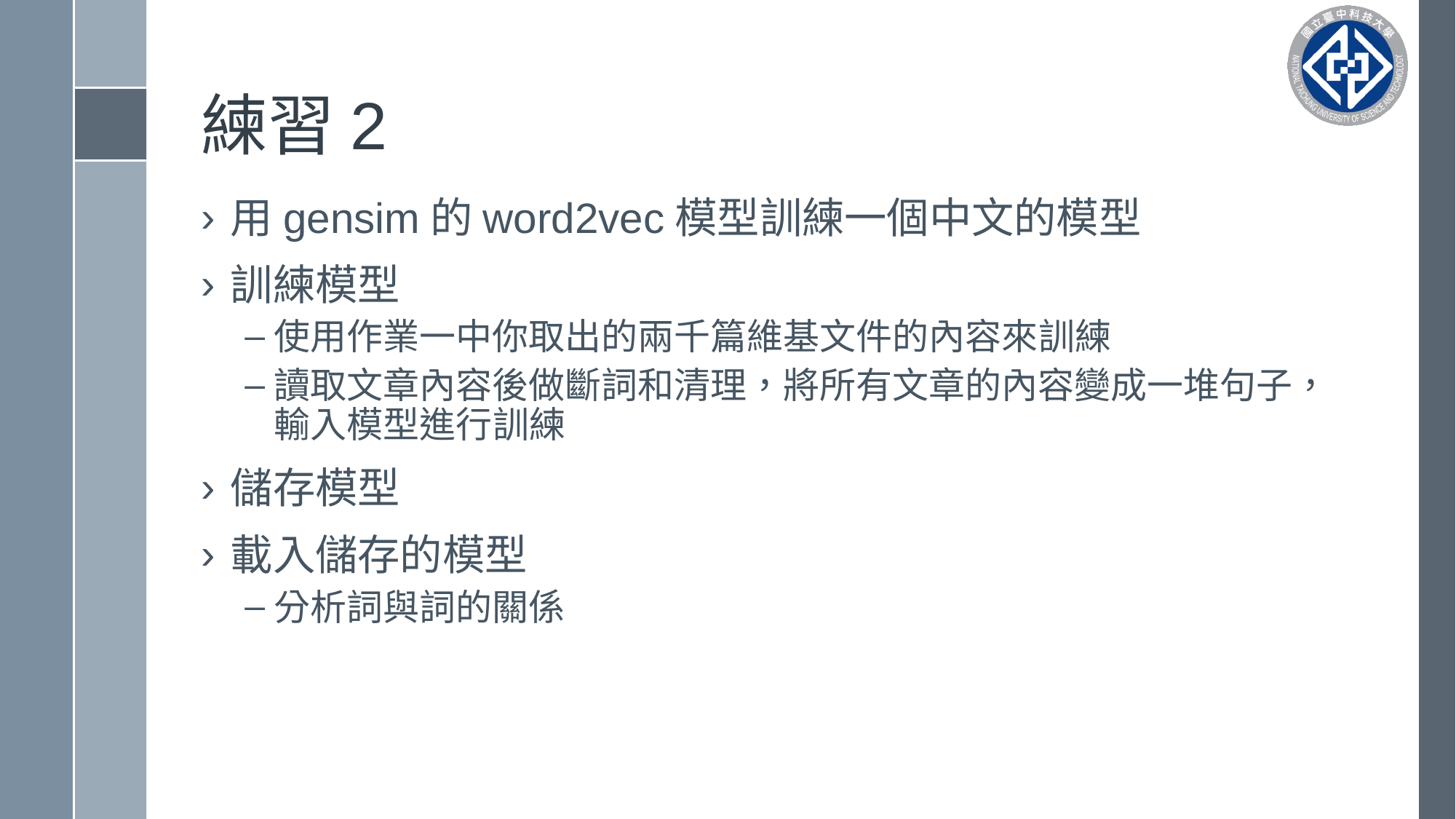

# 練習2
用gensim的word2vec模型訓練一個中文的模型
訓練模型
使用作業一中你取出的兩千篇維基文件的內容來訓練
讀取文章內容後做斷詞和清理，將所有文章的內容變成一堆句子，輸入模型進行訓練
儲存模型
載入儲存的模型
分析詞與詞的關係